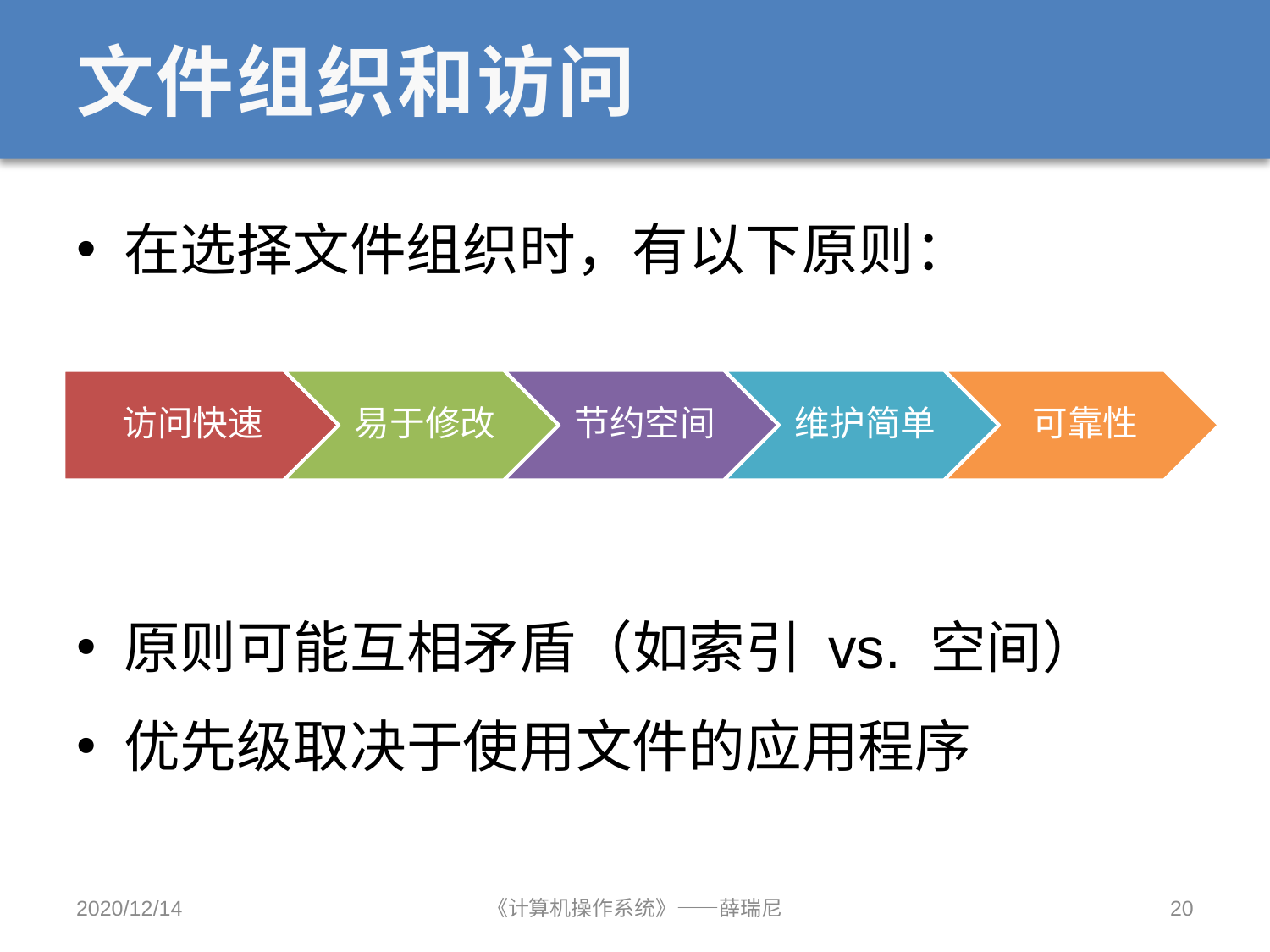

# 文件组织和访问
在选择文件组织时，有以下原则：

原则可能互相矛盾（如索引 vs. 空间）
优先级取决于使用文件的应用程序
访问快速
易于修改
节约空间
维护简单
可靠性
2020/12/14
《计算机操作系统》——薛瑞尼
20